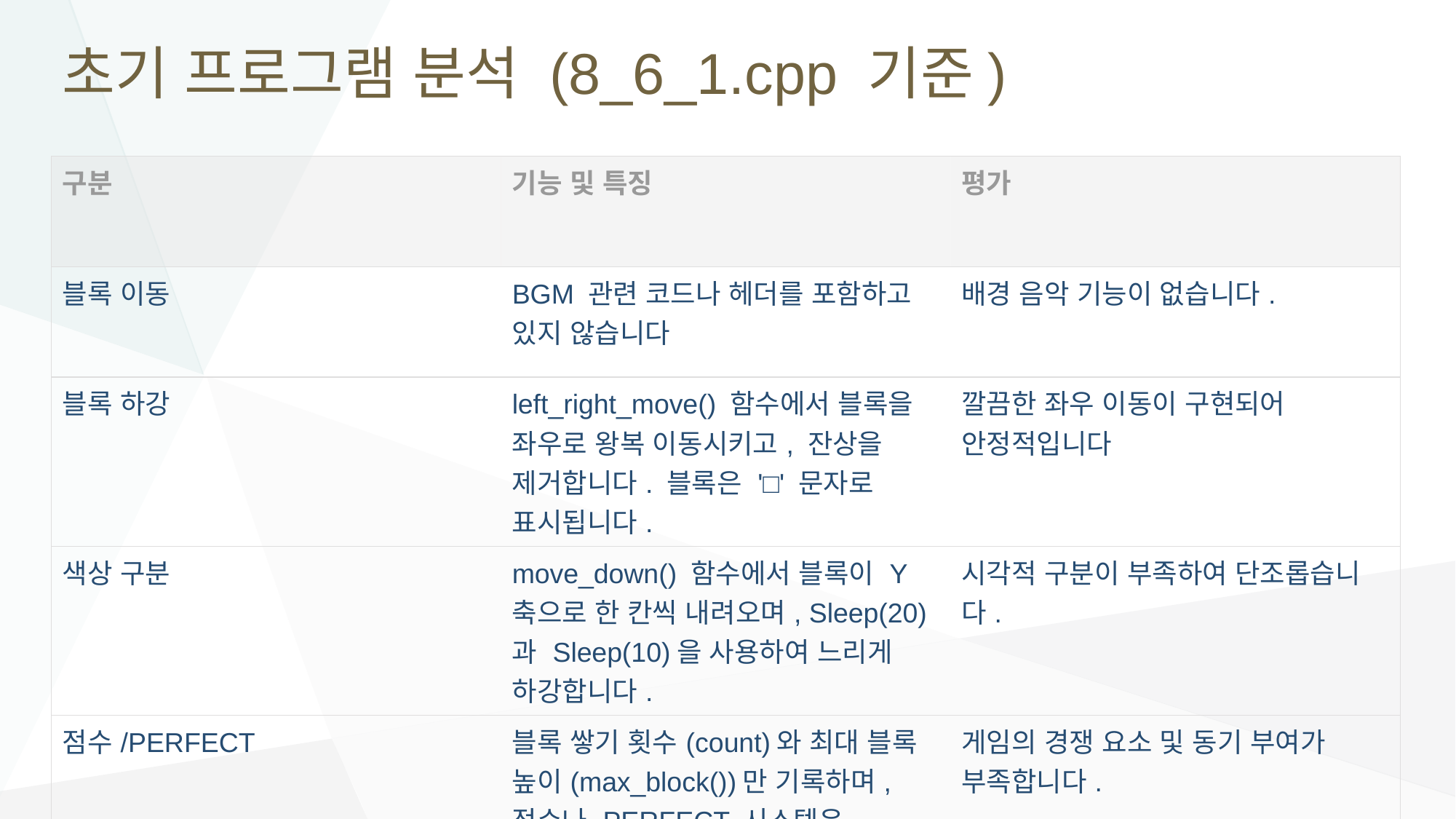

# 초기 프로그램 분석 (8_6_1.cpp 기준)
| 구분 | 기능 및 특징 | 평가 |
| --- | --- | --- |
| 블록 이동 | BGM 관련 코드나 헤더를 포함하고 있지 않습니다 | 배경 음악 기능이 없습니다. |
| 블록 하강 | left\_right\_move() 함수에서 블록을 좌우로 왕복 이동시키고, 잔상을 제거합니다. 블록은 '□' 문자로 표시됩니다. | 깔끔한 좌우 이동이 구현되어 안정적입니다 |
| 색상 구분 | move\_down() 함수에서 블록이 Y축으로 한 칸씩 내려오며, Sleep(20)과 Sleep(10)을 사용하여 느리게 하강합니다. | 시각적 구분이 부족하여 단조롭습니다. |
| 점수/PERFECT | 블록 쌓기 횟수(count)와 최대 블록 높이(max\_block())만 기록하며, 점수나 PERFECT 시스템은 미구현입니다. | 게임의 경쟁 요소 및 동기 부여가 부족합니다. |